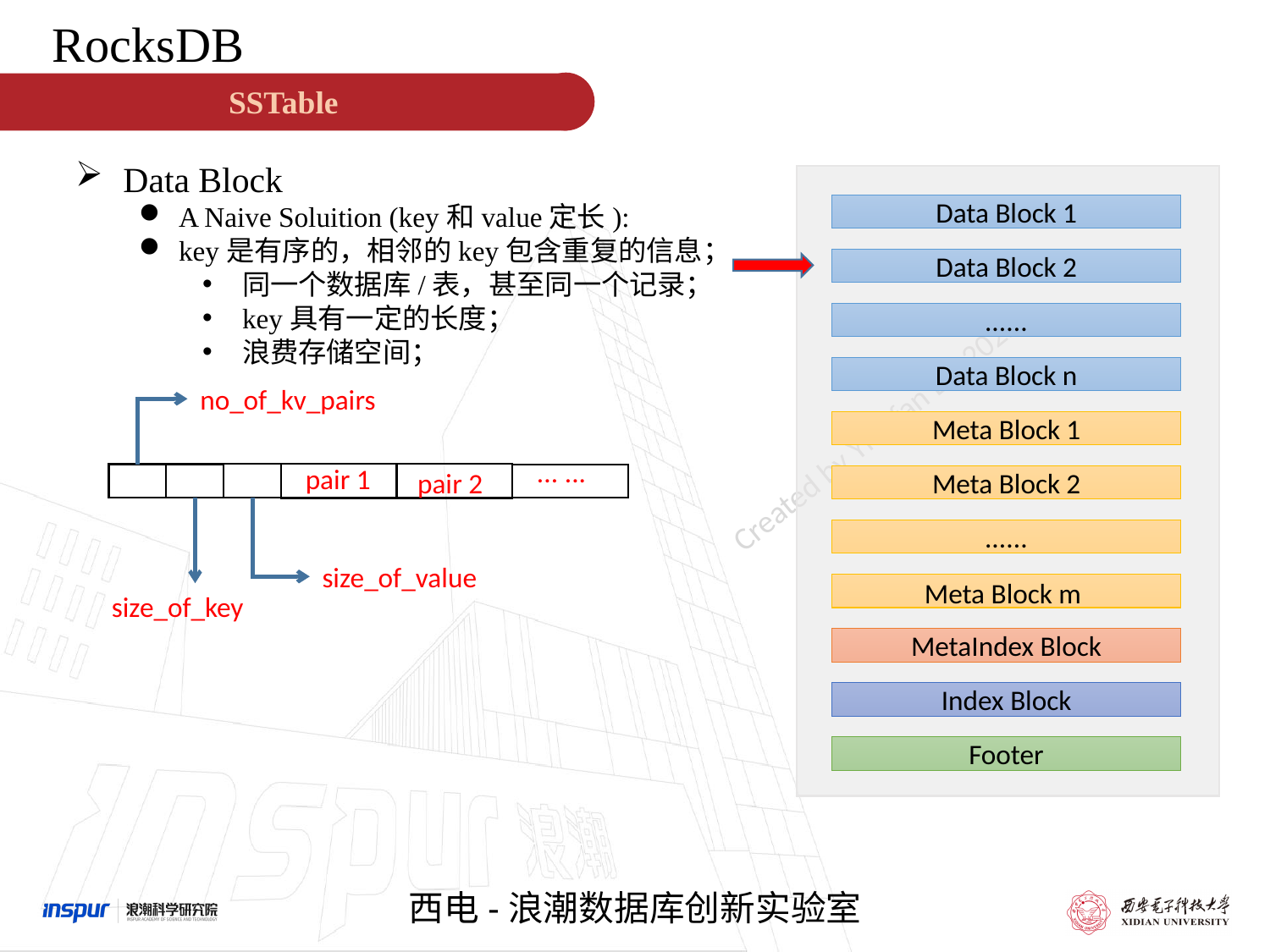

RocksDB

SSTable
Data Block
A Naive Soluition (key和value定长):
key是有序的，相邻的key包含重复的信息；
同一个数据库/表，甚至同一个记录；
key具有一定的长度；
浪费存储空间；

Data Block 1
Data Block 2

......
Data Block n
no_of_kv_pairs
Meta Block 1
... ...
pair 1
pair 2

Meta Block 2
......
size_of_value
Meta Block m
size_of_key
MetaIndex Block
Index Block
Footer